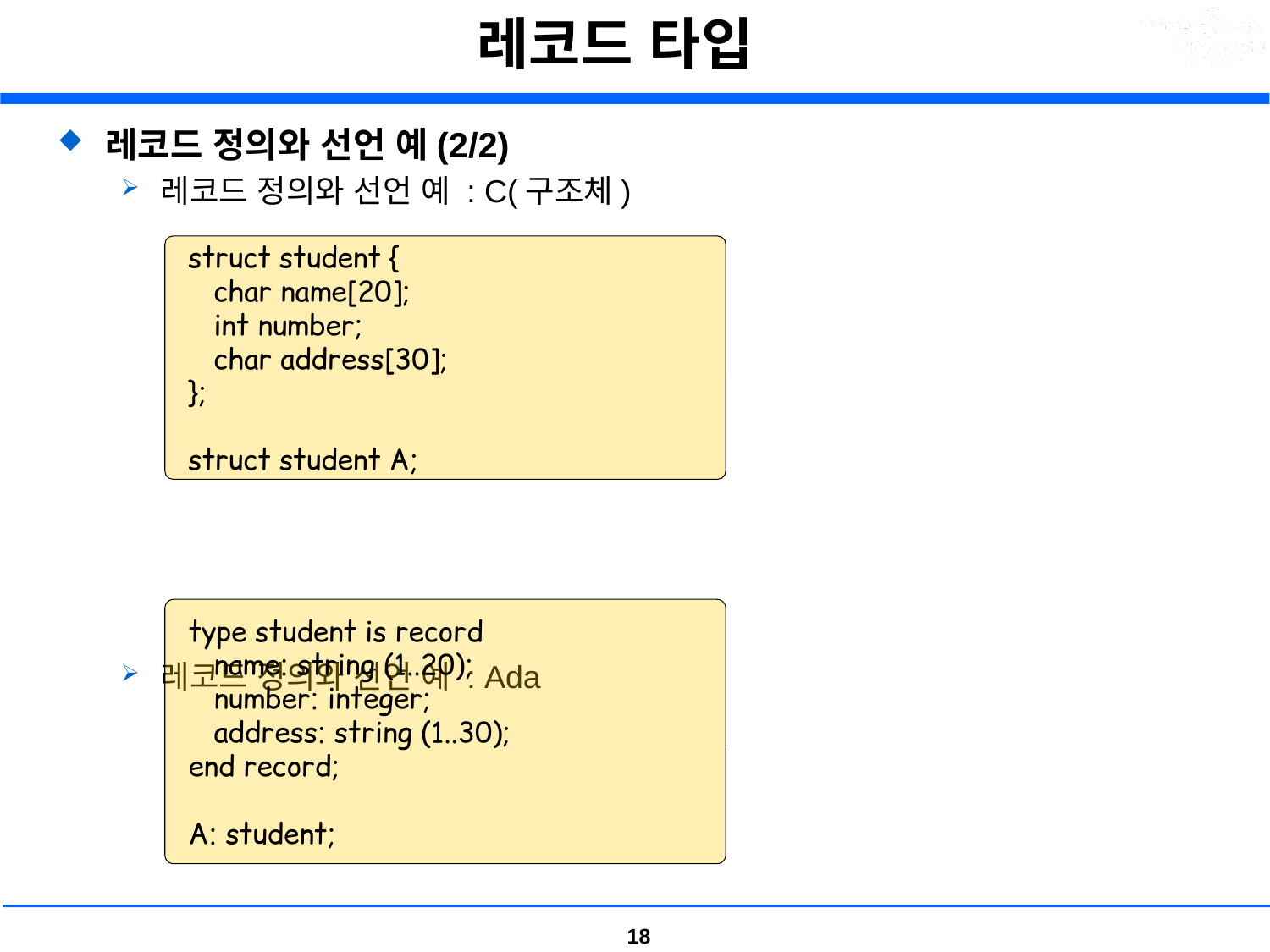

# 레코드 타입
레코드 정의와 선언 예(2/2)
레코드 정의와 선언 예 : C(구조체)

레코드 정의와 선언 예 : Ada

 struct student {
    char name[20];
    int number;
    char address[30];
 };

 struct student A;
 type student is record
    name: string (1..20);
    number: integer;
    address: string (1..30);
 end record;

 A: student;